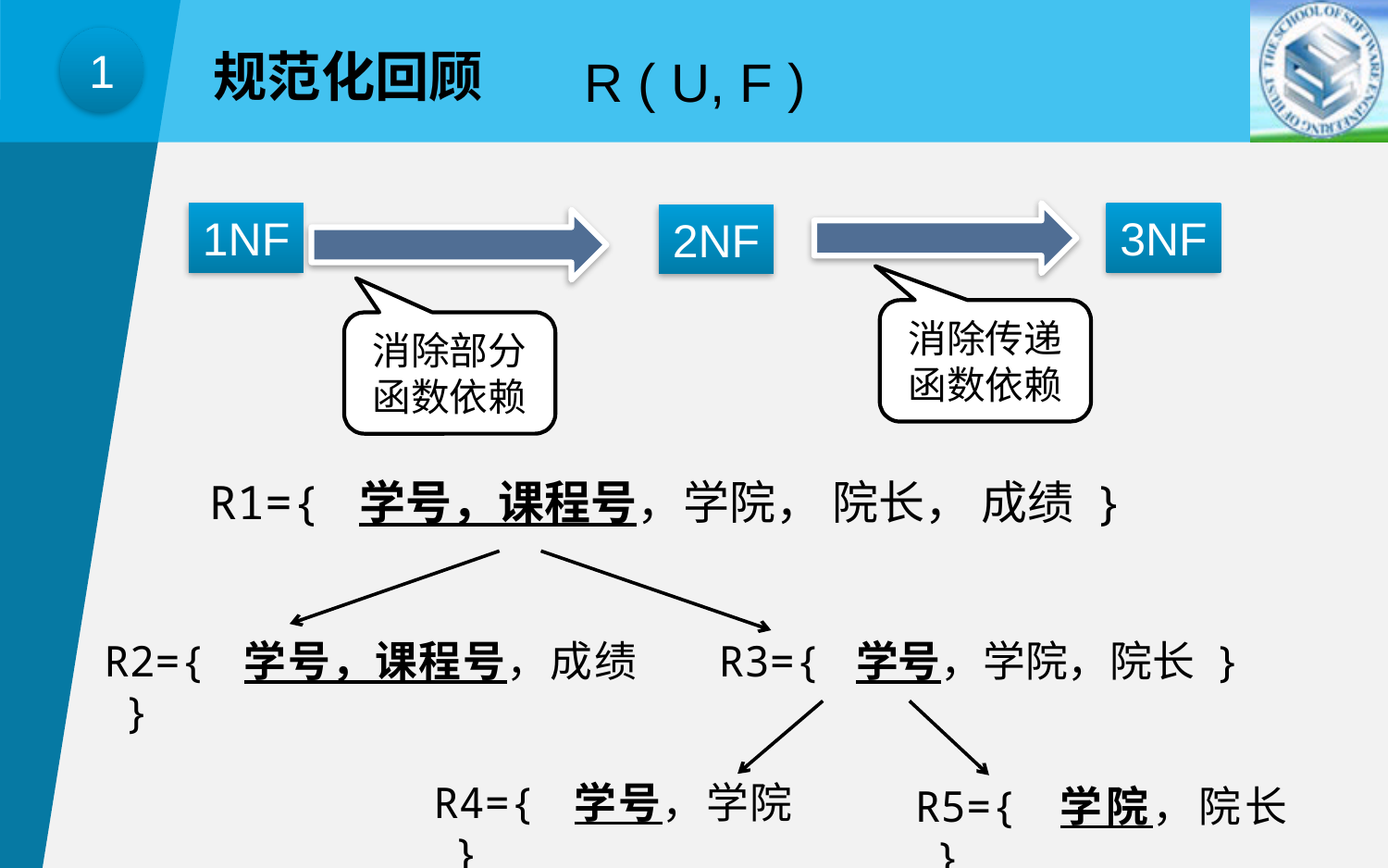

1
规范化回顾
R ( U, F )
1NF

3NF
2NF

消除传递函数依赖
消除部分函数依赖
R1={ 学号，课程号，学院， 院长， 成绩 }
R2={ 学号，课程号，成绩 }
R3={ 学号，学院，院长 }
R4={ 学号，学院 }
R5={ 学院，院长 }